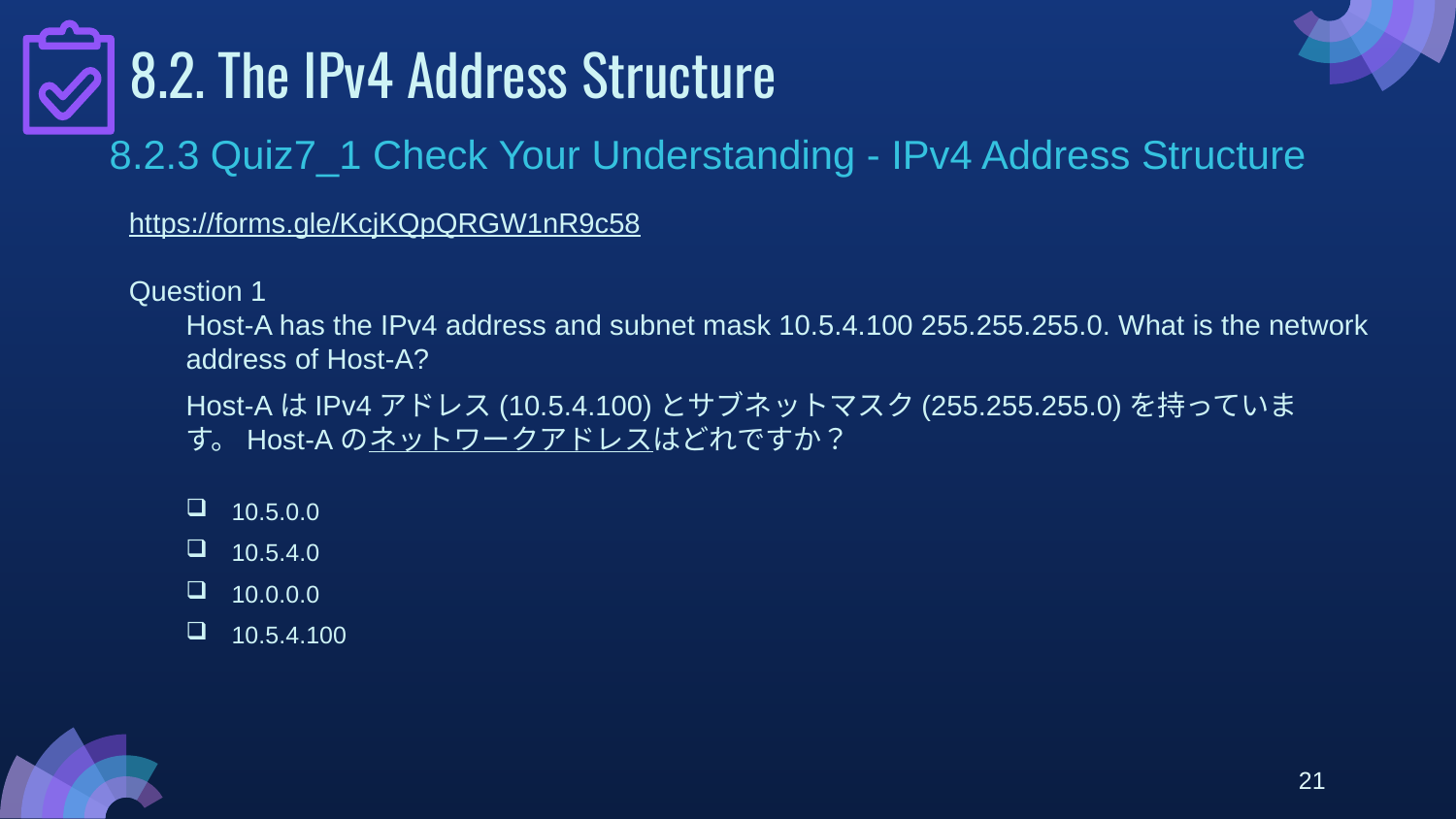

# 8.2. The IPv4 Address Structure
8.2.3 Quiz7_1 Check Your Understanding - IPv4 Address Structure
https://forms.gle/KcjKQpQRGW1nR9c58

Question 1
Host-A has the IPv4 address and subnet mask 10.5.4.100 255.255.255.0. What is the network address of Host-A?
Host-AはIPv4アドレス(10.5.4.100)とサブネットマスク(255.255.255.0)を持っています。Host-Aのネットワークアドレスはどれですか？

10.5.0.0
10.5.4.0
10.0.0.0
10.5.4.100
21